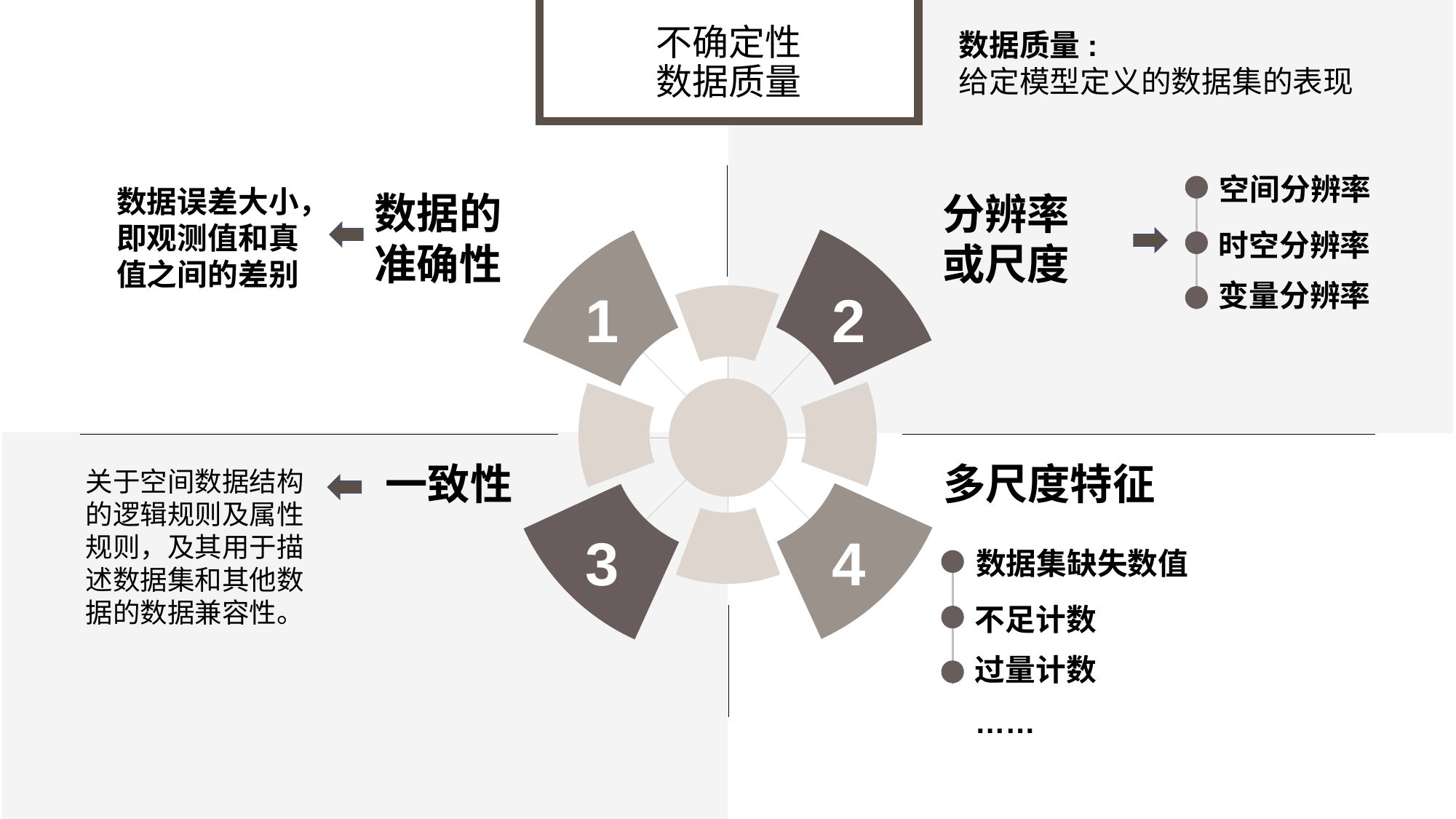

不确定性
数据质量
数据质量:
给定模型定义的数据集的表现
数据误差大小，即观测值和真值之间的差别
空间分辨率

数据的准确性
分辨率
或尺度
时空分辨率

变量分辨率
1
2

多尺度特征
一致性
关于空间数据结构的逻辑规则及属性规则，及其用于描述数据集和其他数据的数据兼容性。

3
4
数据集缺失数值

不足计数

过量计数

……